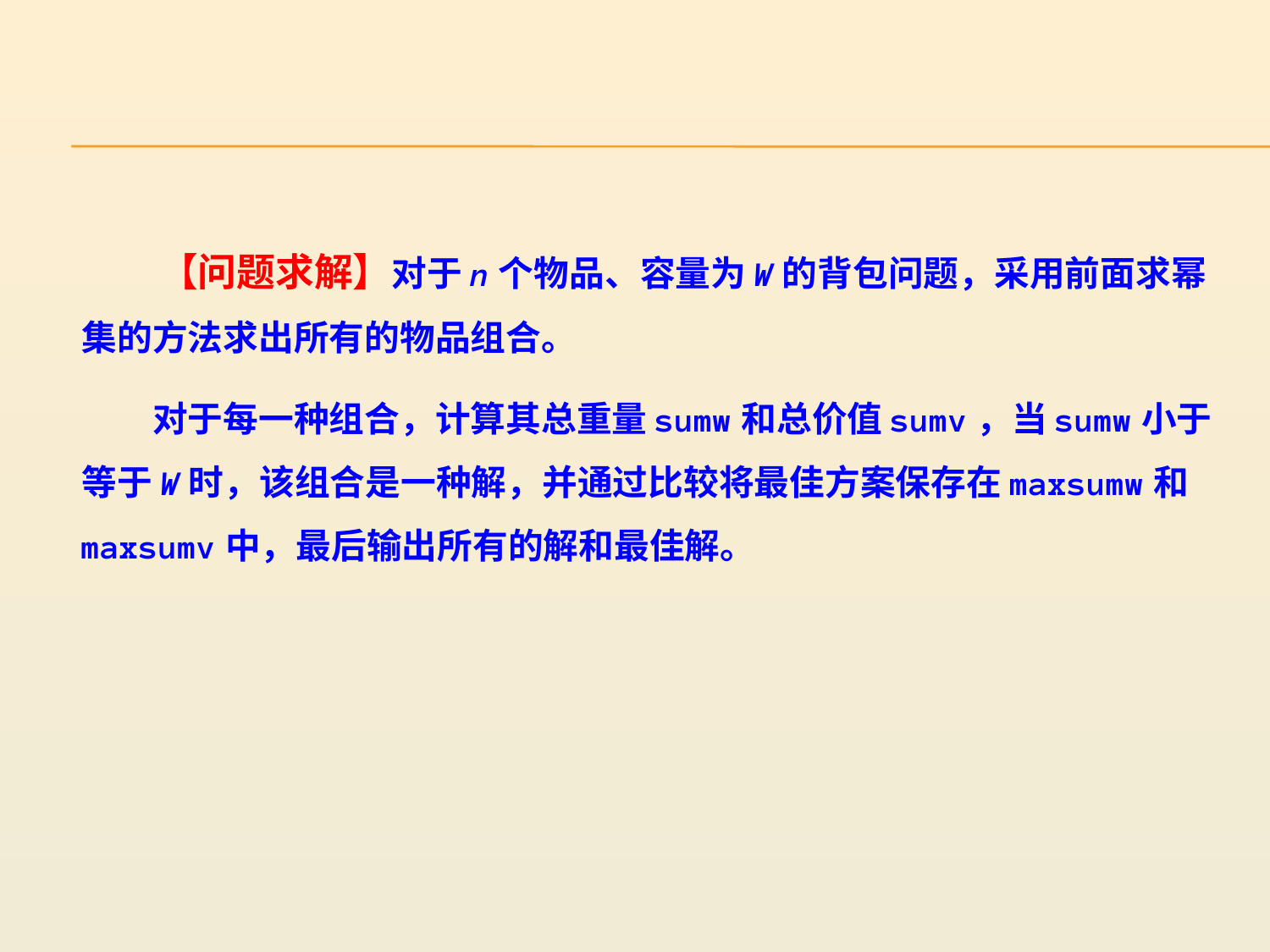

【问题求解】对于n个物品、容量为W的背包问题，采用前面求幂集的方法求出所有的物品组合。
　　对于每一种组合，计算其总重量sumw和总价值sumv，当sumw小于等于W时，该组合是一种解，并通过比较将最佳方案保存在maxsumw和maxsumv中，最后输出所有的解和最佳解。